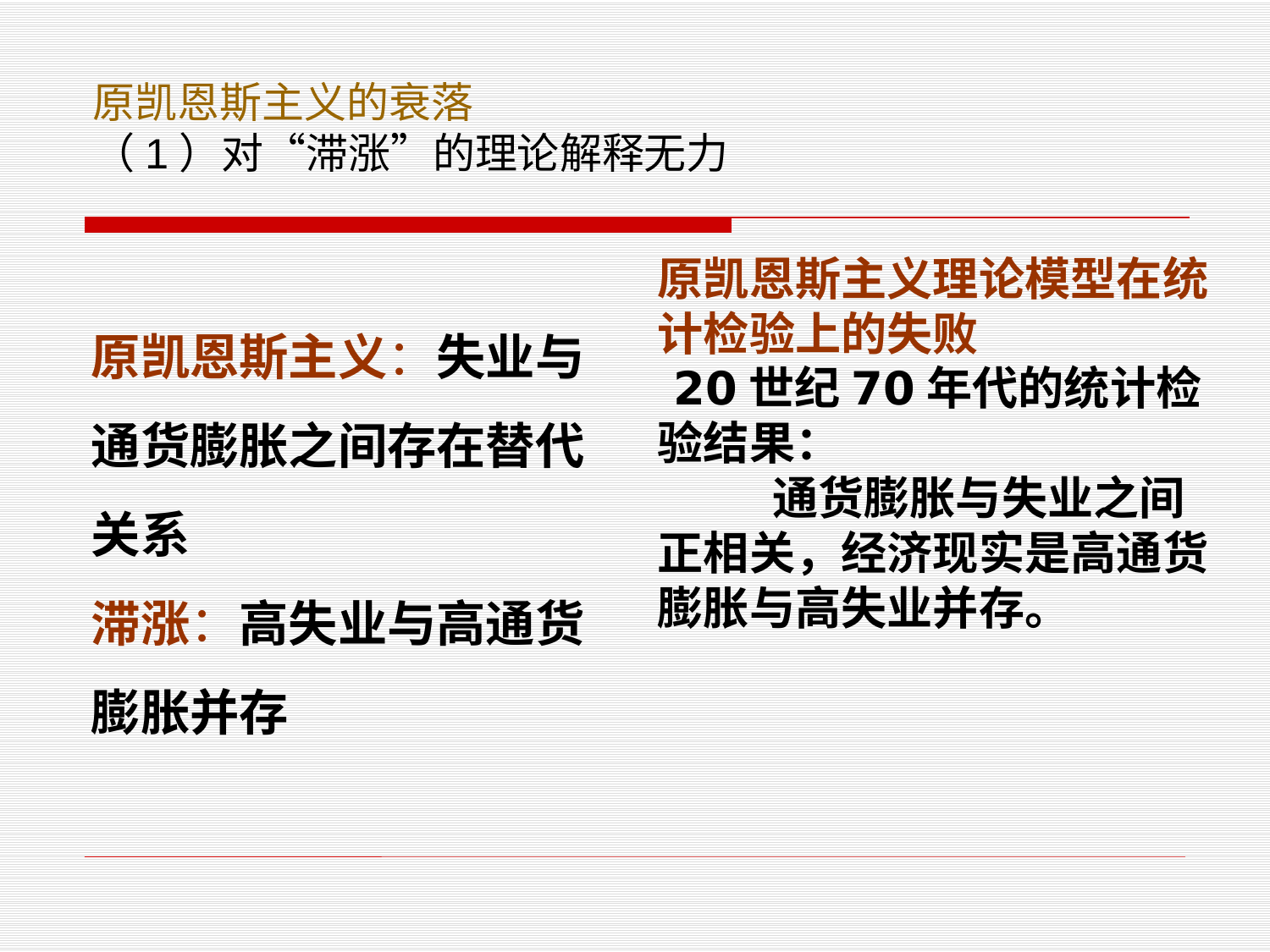

原凯恩斯主义的衰落
（1）对“滞涨”的理论解释无力

原凯恩斯主义：失业与通货膨胀之间存在替代关系
滞涨：高失业与高通货膨胀并存

原凯恩斯主义理论模型在统计检验上的失败
 20世纪70年代的统计检验结果：
          通货膨胀与失业之间正相关，经济现实是高通货膨胀与高失业并存。